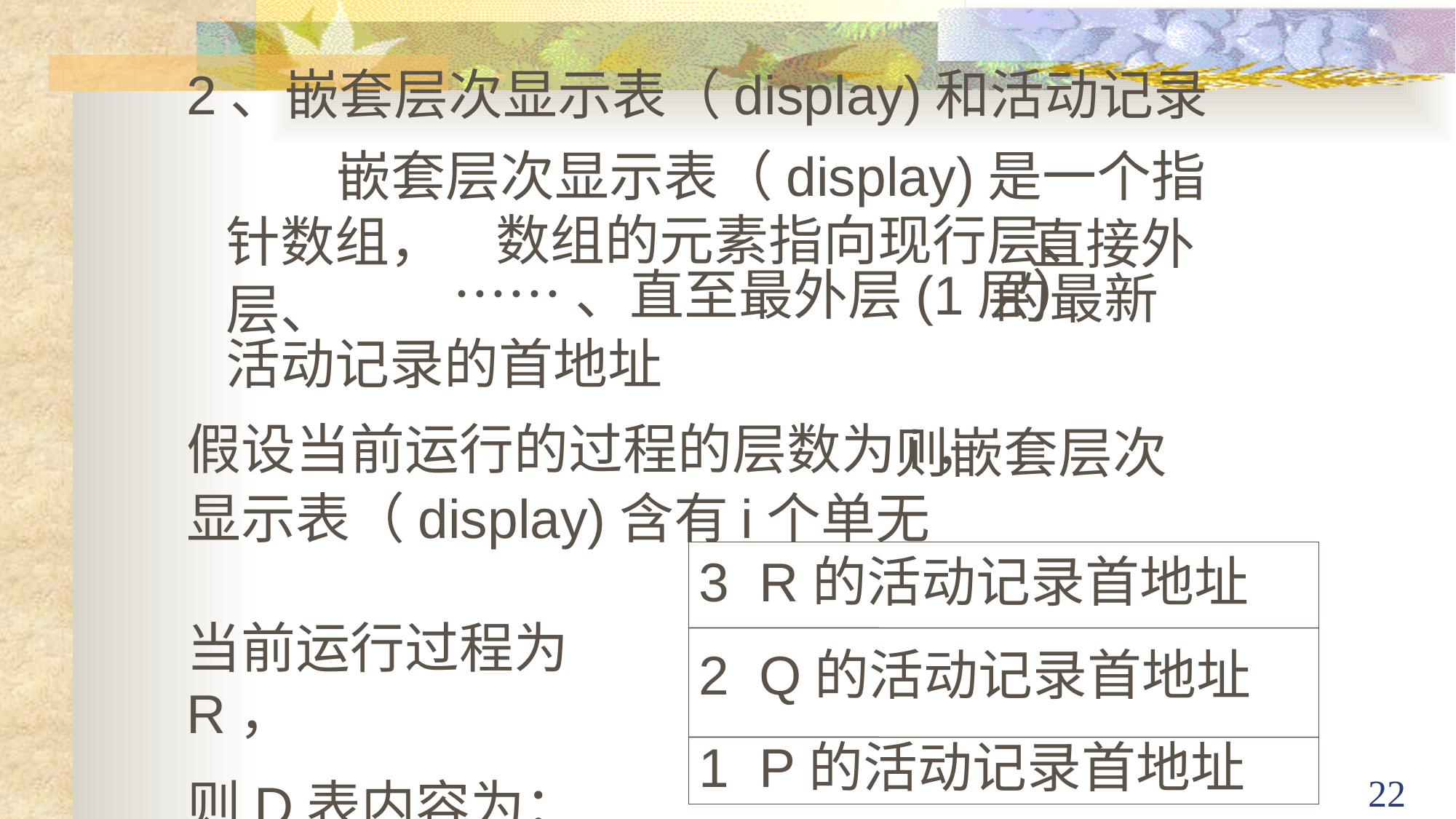

2、嵌套层次显示表（display)和活动记录
        嵌套层次显示表（display)是一个指针数组，

                     数组的元素指向现行层、
                                                                 直接外层、
                 ……、直至最外层(1层）
                                                              的最新活动记录的首地址
假设当前运行的过程的层数为i，
                                                         则嵌套层次显示表（display)含有i个单无
3  R的活动记录首地址
2  Q的活动记录首地址
1  P的活动记录首地址
当前运行过程为R，
则D表内容为：

22